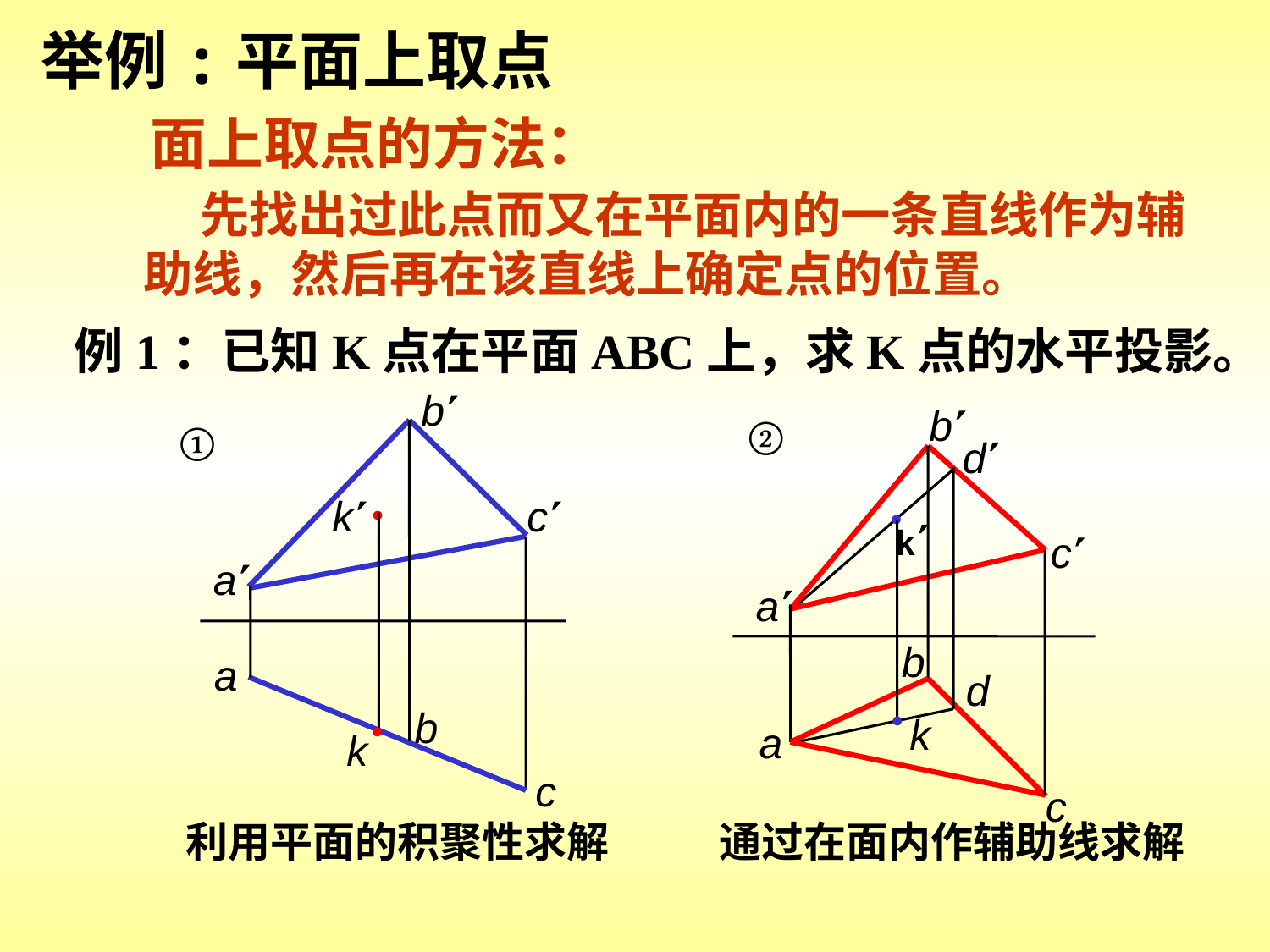

举例:平面上取点
 面上取点的方法：
    先找出过此点而又在平面内的一条直线作为辅助线，然后再在该直线上确定点的位置。
例1：已知K点在平面ABC上，求K点的水平投影。
b′
①

k′
c′
●

a′

a

b
c
b′
②

●
k′
c′

a′

b

a

c
d′

d
●
k

●
k
利用平面的积聚性求解
通过在面内作辅助线求解